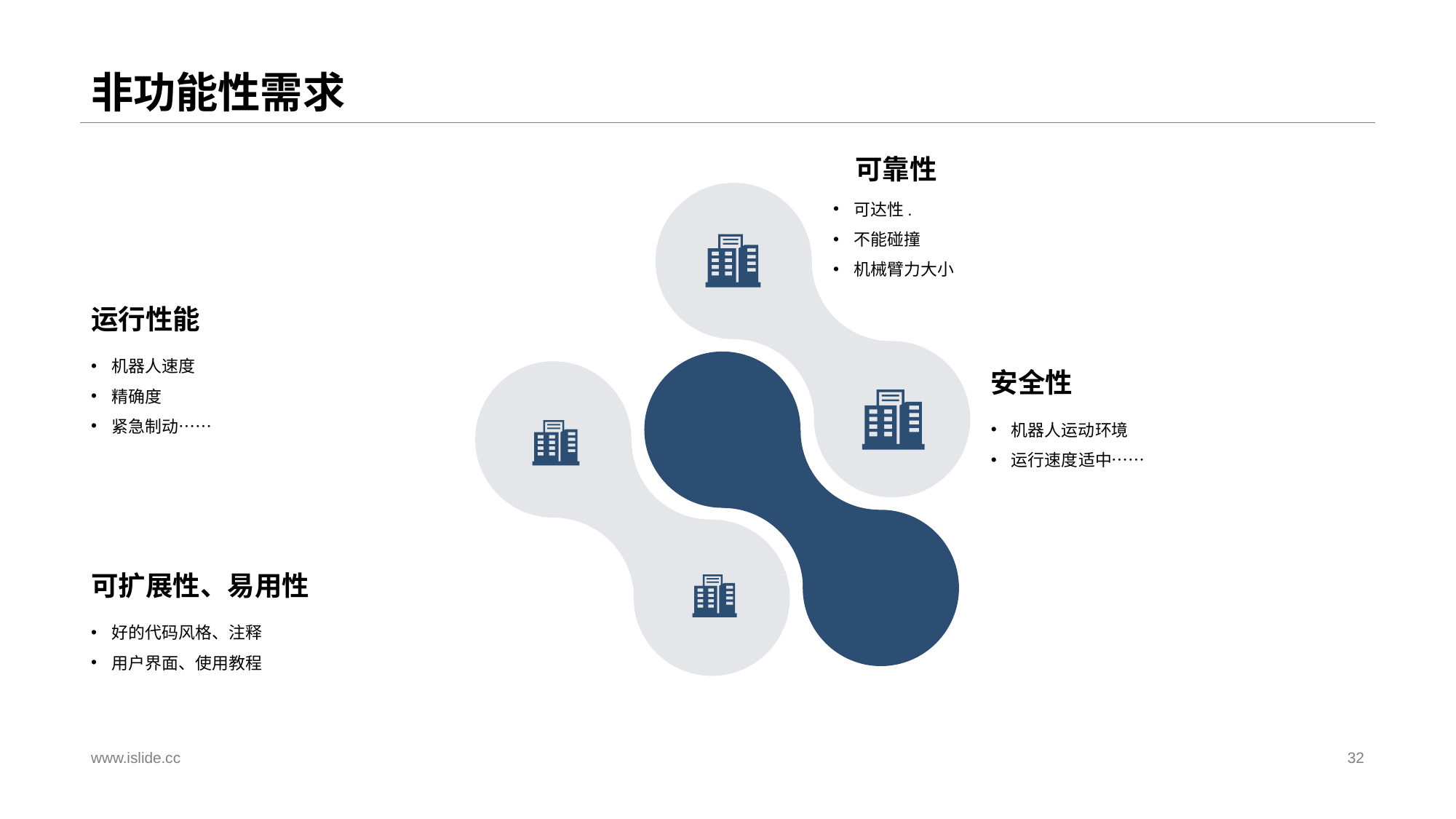

# 非功能性需求
可靠性

可达性.
不能碰撞
机械臂力大小

运行性能
机器人速度
精确度
紧急制动……

安全性

机器人运动环境
运行速度适中……

可扩展性、易用性

好的代码风格、注释
用户界面、使用教程
www.islide.cc
32